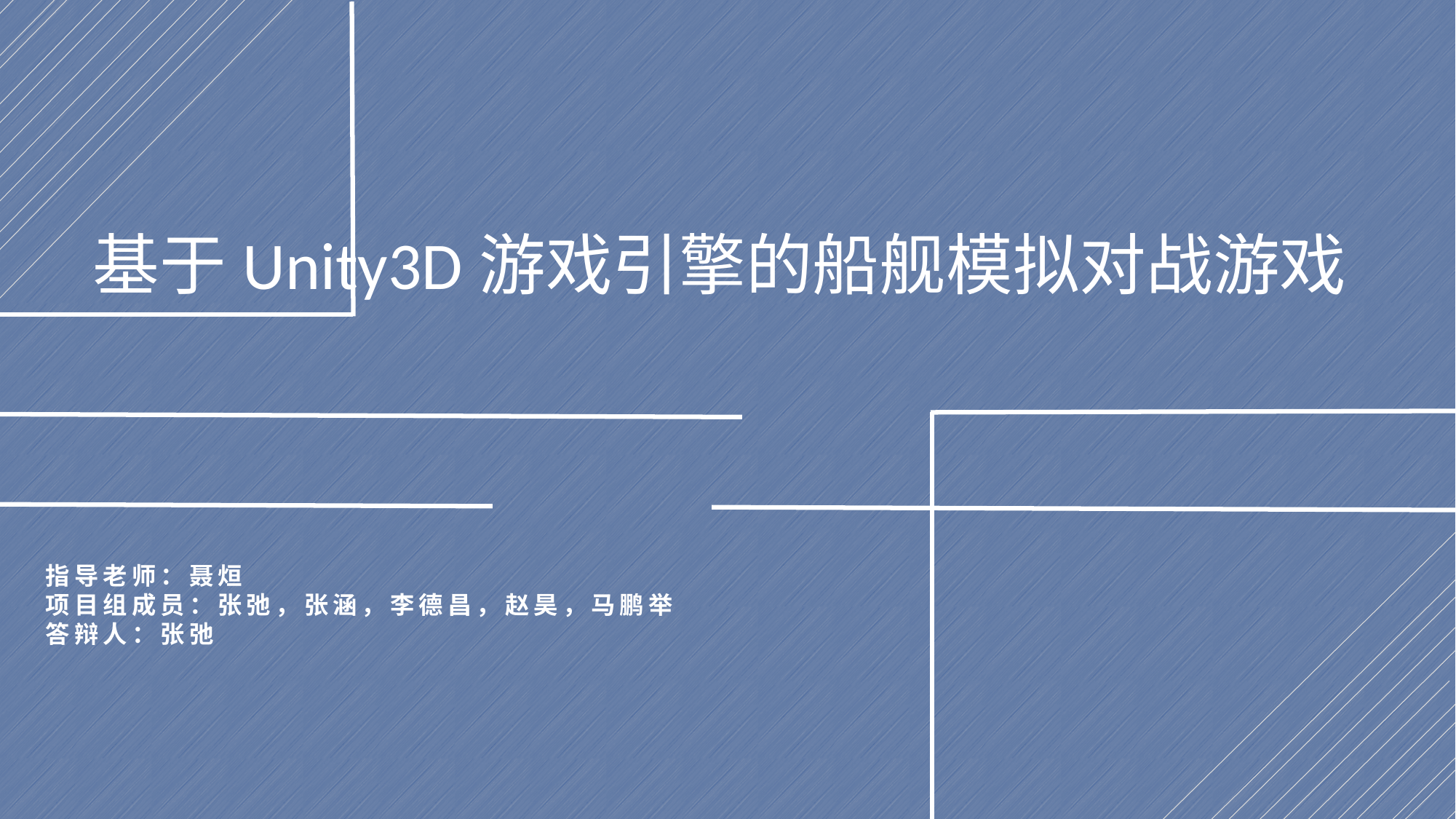

基于Unity3D游戏引擎的船舰模拟对战游戏
指导老师：聂烜
项目组成员：张弛，张涵，李德昌，赵昊，马鹏举
答辩人：张弛